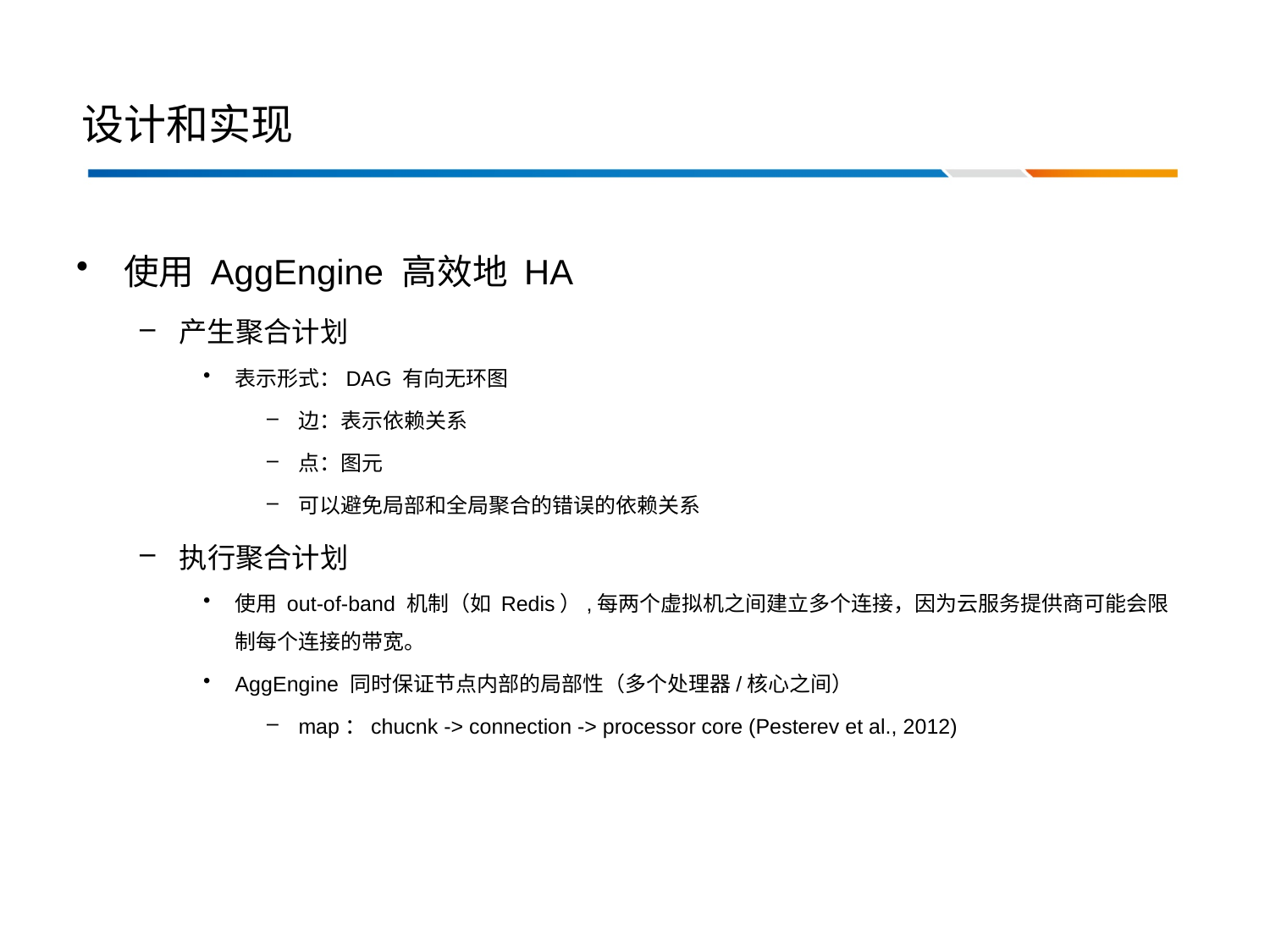

# 设计和实现
使用 AggEngine 高效地 HA
产生聚合计划
表示形式：DAG 有向无环图
边：表示依赖关系
点：图元
可以避免局部和全局聚合的错误的依赖关系
执行聚合计划
使用 out-of-band 机制（如 Redis）,每两个虚拟机之间建立多个连接，因为云服务提供商可能会限制每个连接的带宽。
AggEngine 同时保证节点内部的局部性（多个处理器/核心之间）
map：chucnk -> connection -> processor core (Pesterev et al., 2012)